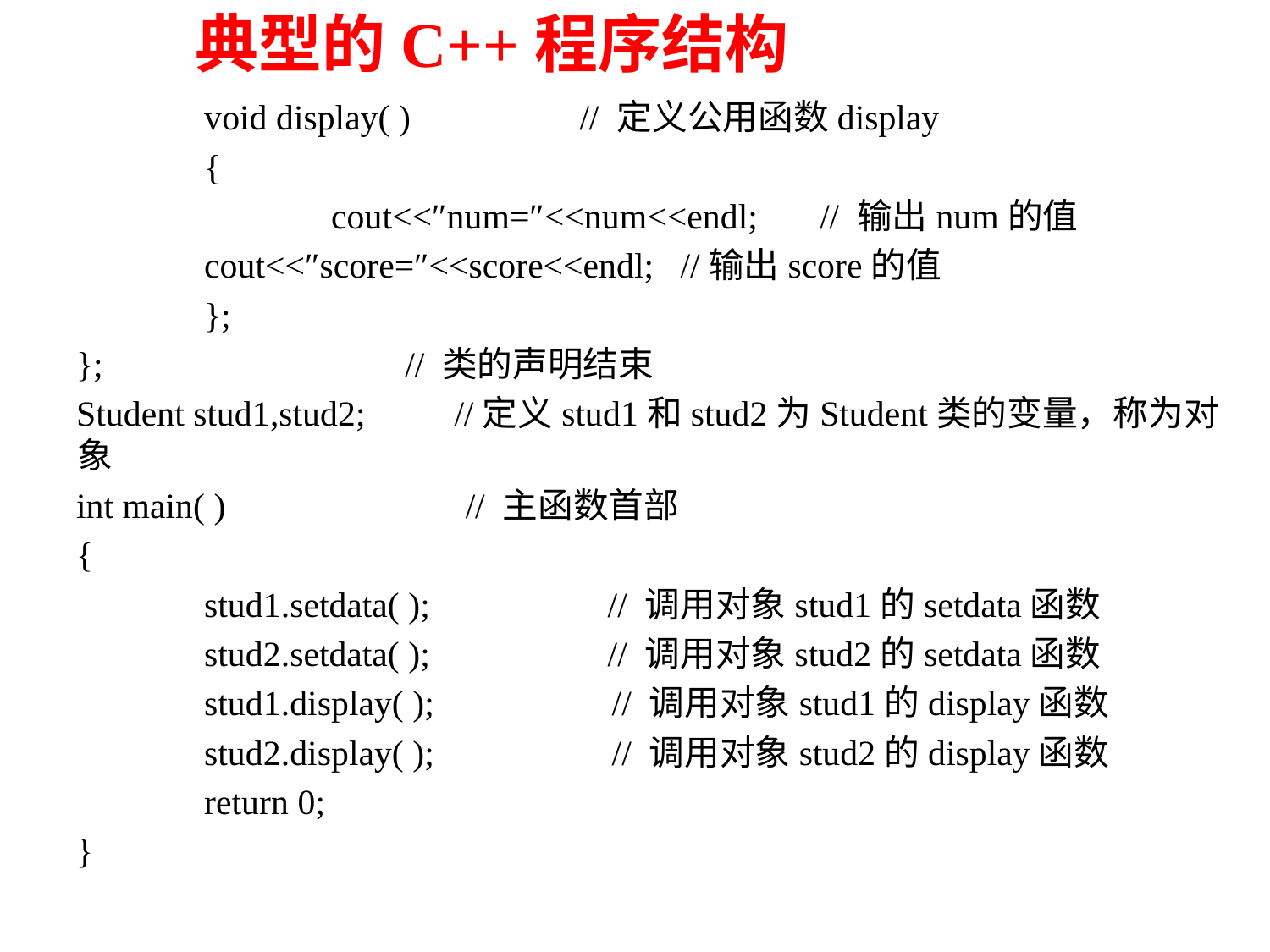

典型的C++程序结构
		void display( )                   // 定义公用函数display
		{
			cout<<″num=″<<num<<endl;       // 输出num的值
          	cout<<″score=″<<score<<endl;   //输出score的值
 	};
};                                  // 类的声明结束
Student stud1,stud2;          //定义stud1和stud2为Student类的变量，称为对象
int main( )                           // 主函数首部
{
		stud1.setdata( );                    // 调用对象stud1的setdata函数
     	stud2.setdata( );                    // 调用对象stud2的setdata函数
     	stud1.display( );                    // 调用对象stud1的display函数
		stud2.display( );                    // 调用对象stud2的display函数
		return 0;
}